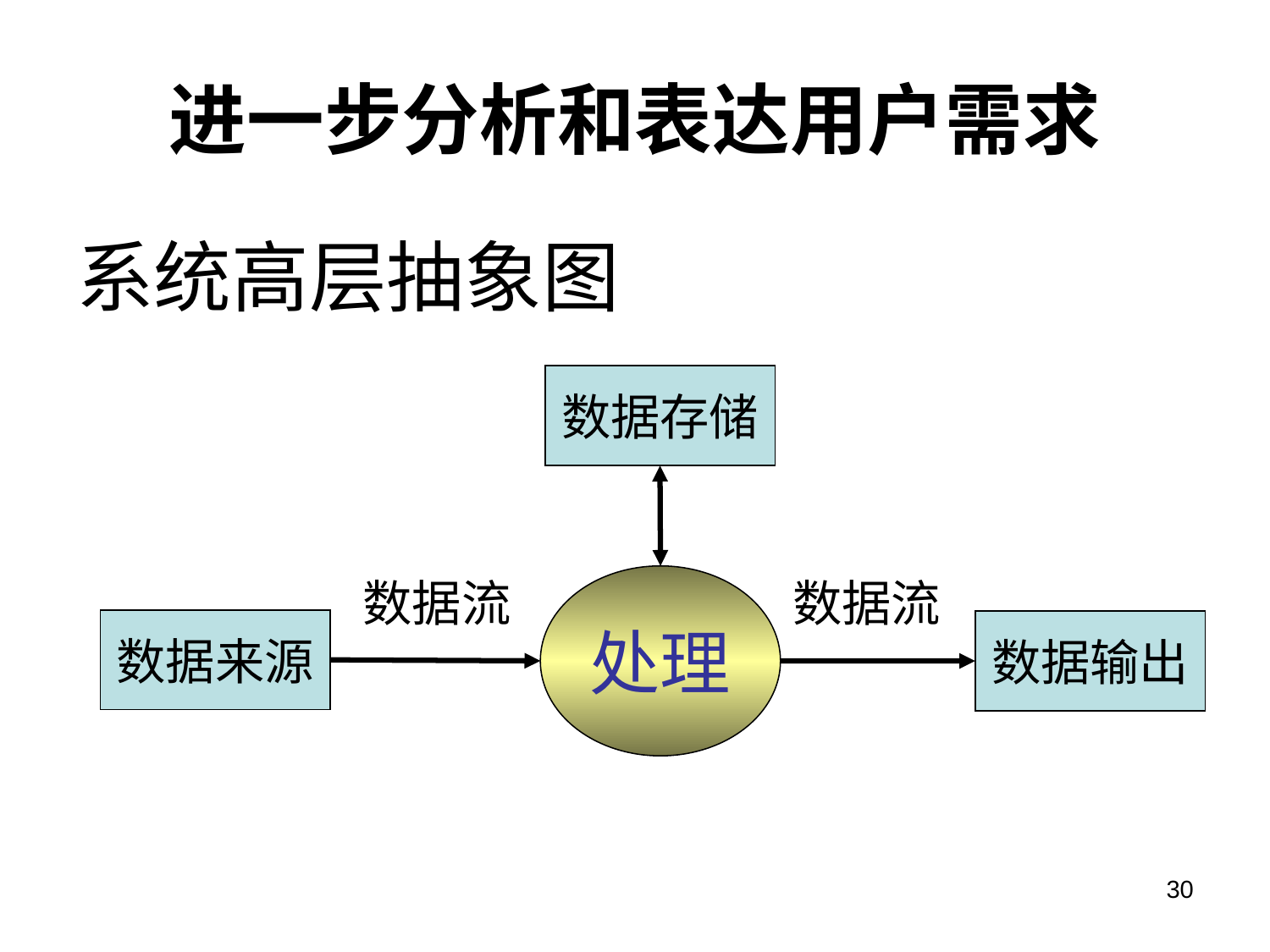

# 进一步分析和表达用户需求
系统高层抽象图
数据存储
数据流
处理
数据流
数据来源
数据输出
30